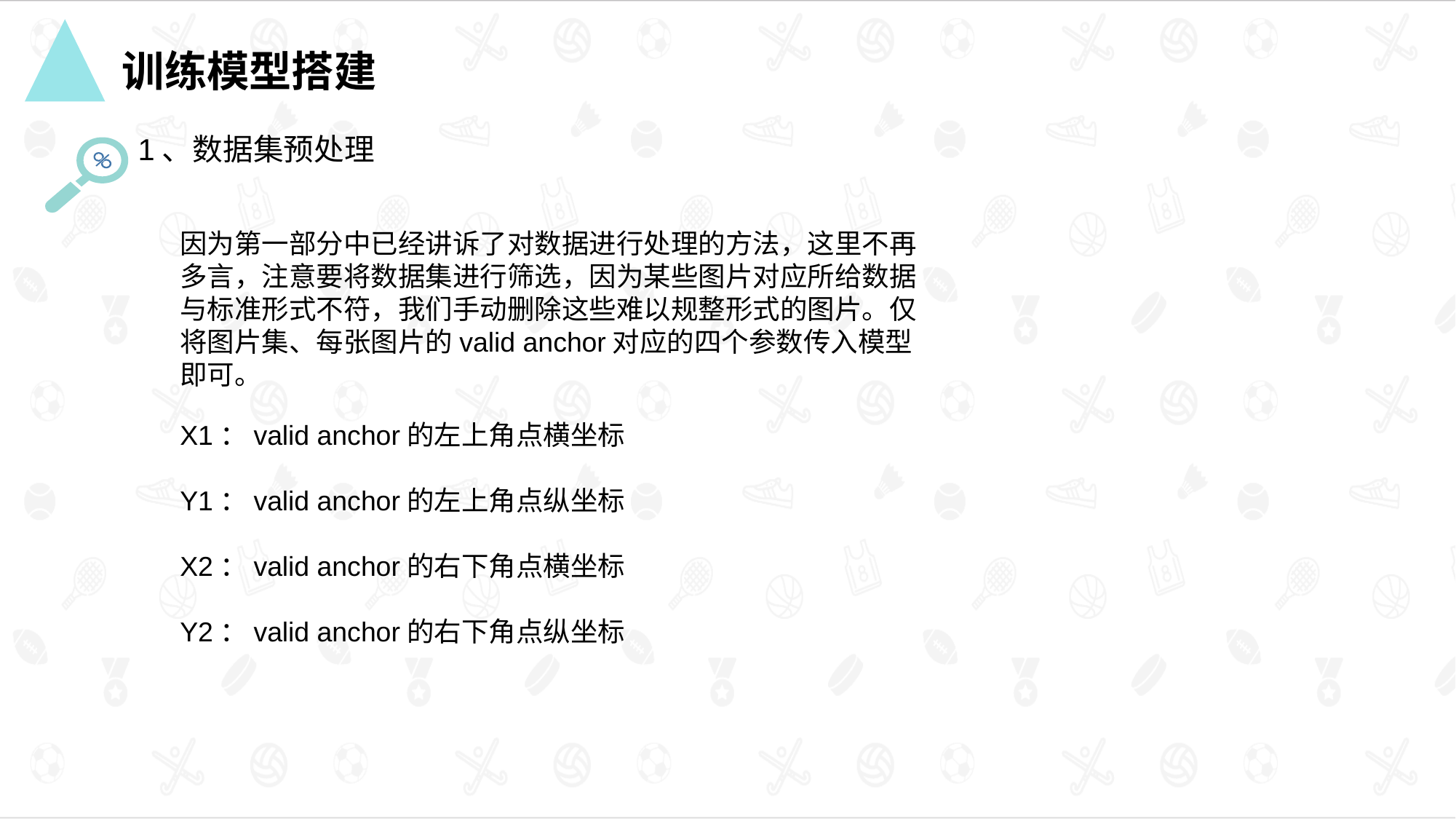

训练模型搭建
1、数据集预处理

因为第一部分中已经讲诉了对数据进行处理的方法，这里不再多言，注意要将数据集进行筛选，因为某些图片对应所给数据与标准形式不符，我们手动删除这些难以规整形式的图片。仅将图片集、每张图片的valid anchor对应的四个参数传入模型即可。
X1：valid anchor的左上角点横坐标

Y1：valid anchor的左上角点纵坐标

X2：valid anchor的右下角点横坐标

Y2：valid anchor的右下角点纵坐标